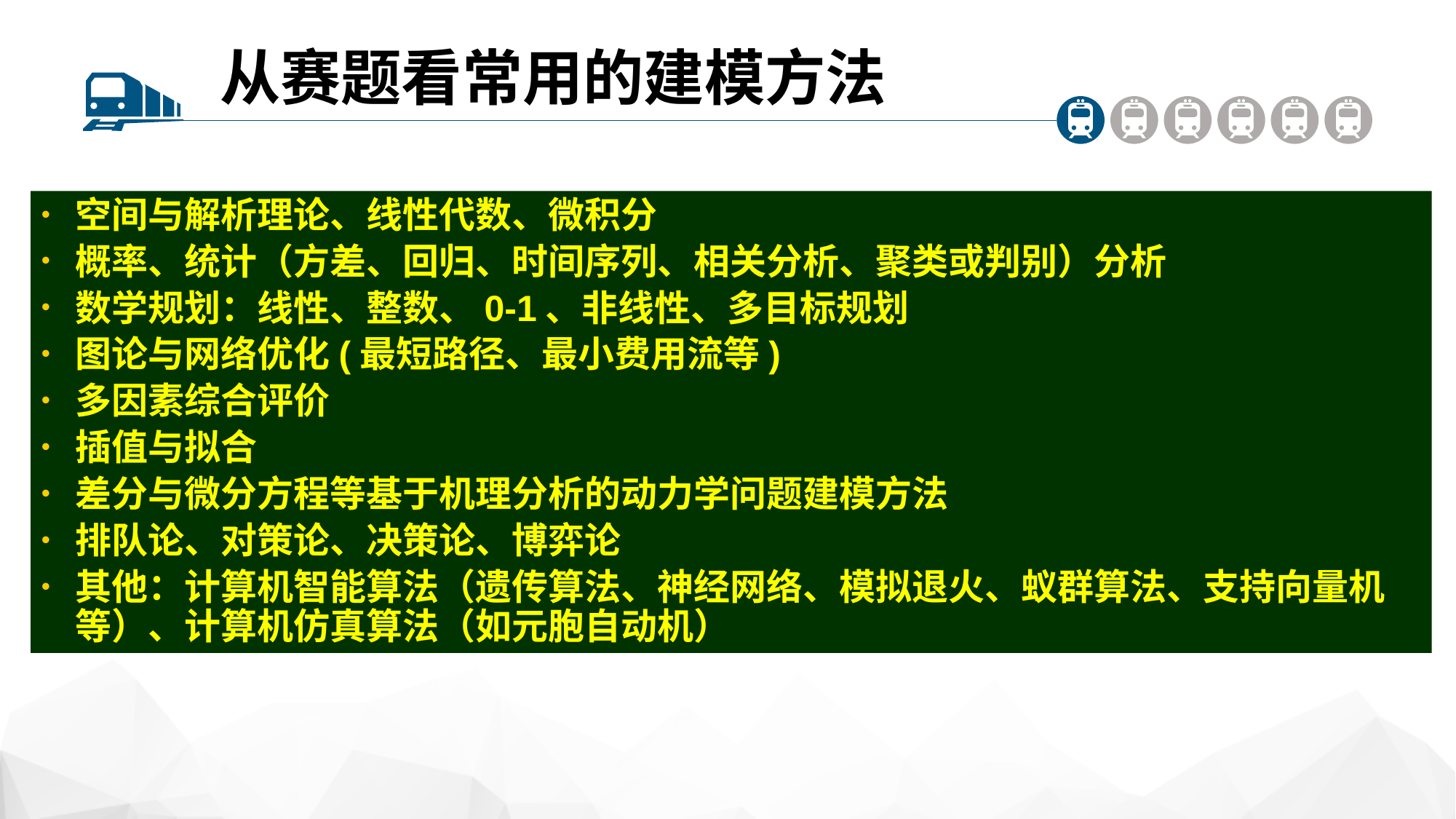

从赛题看常用的建模方法
空间与解析理论、线性代数、微积分
概率、统计（方差、回归、时间序列、相关分析、聚类或判别）分析
数学规划：线性、整数、0-1、非线性、多目标规划
图论与网络优化(最短路径、最小费用流等)
多因素综合评价
插值与拟合
差分与微分方程等基于机理分析的动力学问题建模方法
排队论、对策论、决策论、博弈论
其他：计算机智能算法（遗传算法、神经网络、模拟退火、蚁群算法、支持向量机等）、计算机仿真算法（如元胞自动机）